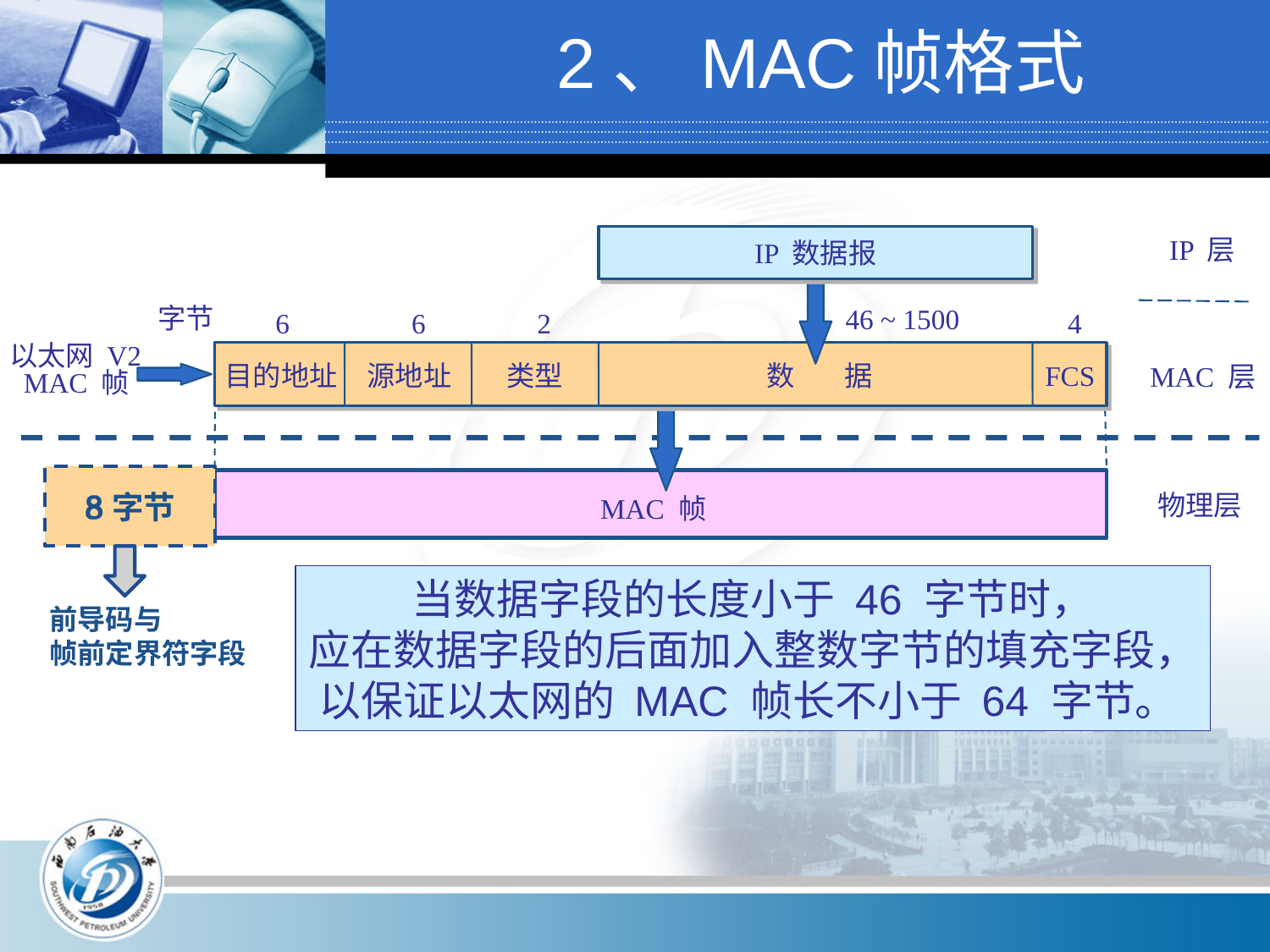

2、MAC帧格式
#
IP 数据报

IP 层
字节
46 ~ 1500
6
6
2
4

目的地址
源地址
类型
数        据
FCS

以太网 V2
  MAC 帧

MAC 层

8字节

物理层
MAC 帧

当数据字段的长度小于 46 字节时，
应在数据字段的后面加入整数字节的填充字段，
以保证以太网的 MAC 帧长不小于 64 字节。
前导码与
帧前定界符字段